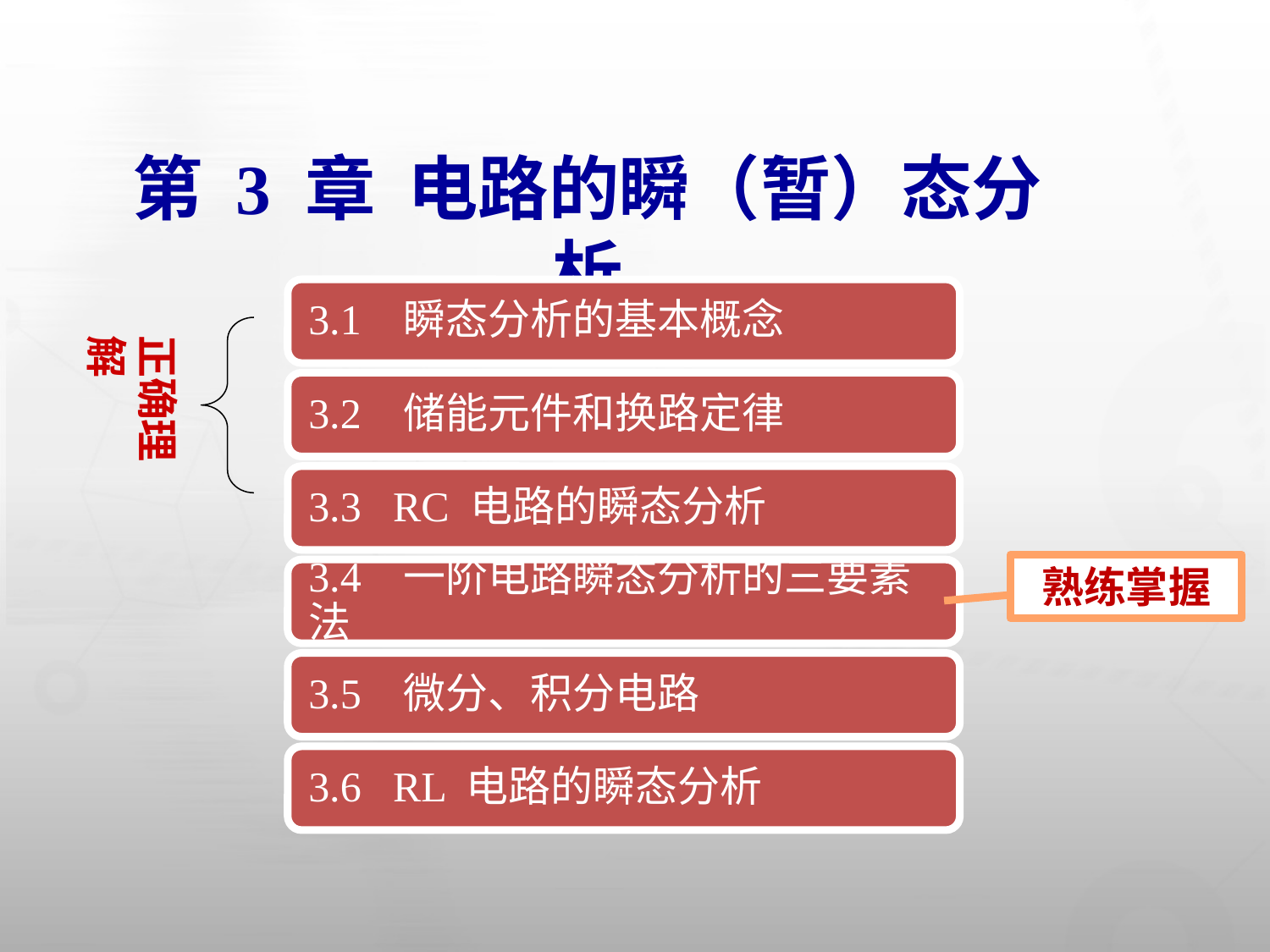

第 3 章  电路的瞬（暂）态分析
3.1   瞬态分析的基本概念
3.2   储能元件和换路定律
3.3   RC 电路的瞬态分析
3.4   一阶电路瞬态分析的三要素法
3.5   微分、积分电路
3.6   RL 电路的瞬态分析

正确理解
熟练掌握